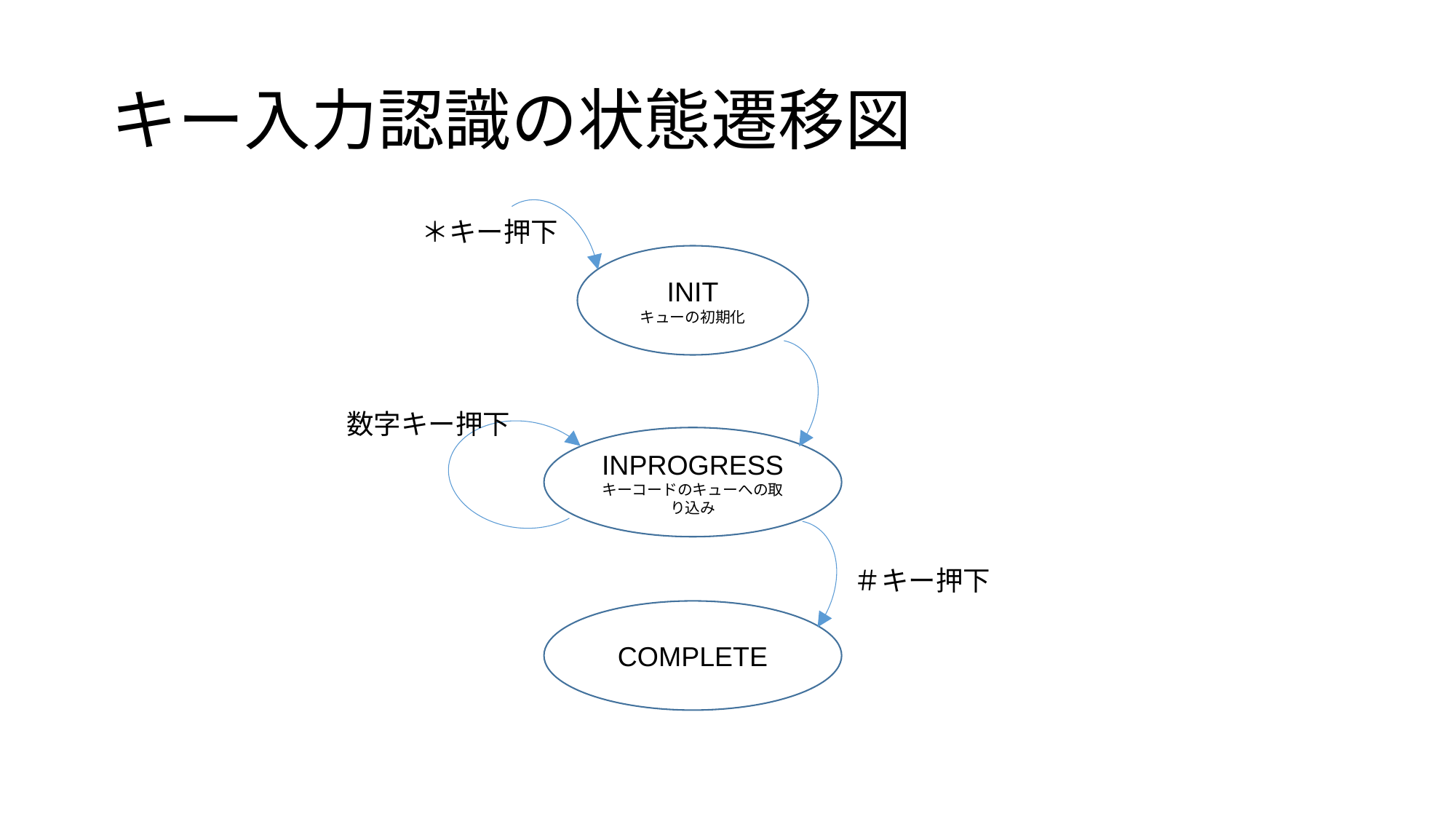

# キー入力認識の状態遷移図

＊キー押下
INIT
キューの初期化

数字キー押下
INPROGRESS
キーコードのキューへの取り込み

＃キー押下
COMPLETE